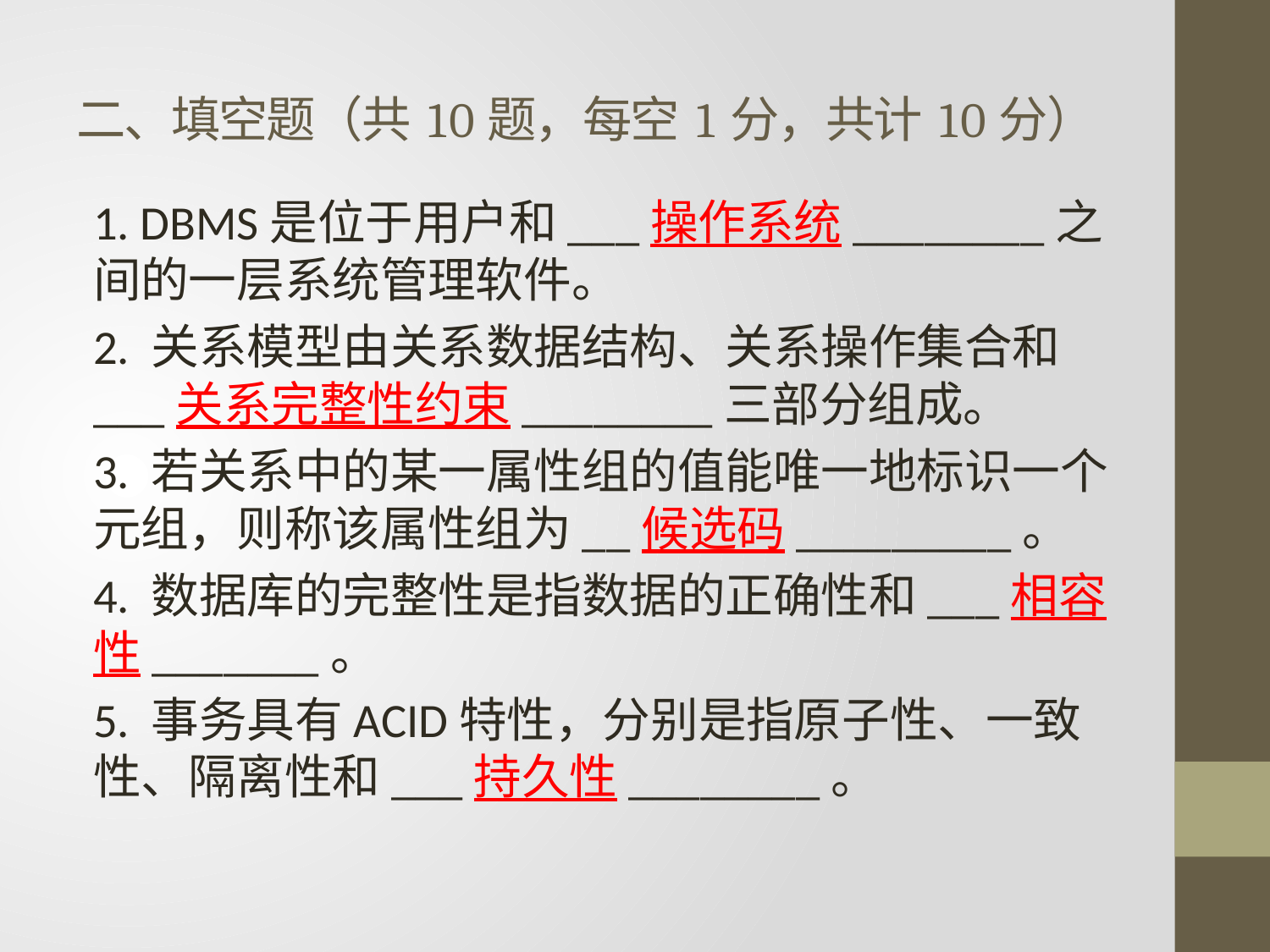

# 二、填空题（共10题，每空1分，共计10分）
1. DBMS是位于用户和___操作系统________之间的一层系统管理软件。
2. 关系模型由关系数据结构、关系操作集合和___关系完整性约束________三部分组成。
3. 若关系中的某一属性组的值能唯一地标识一个元组，则称该属性组为__候选码_________。
4. 数据库的完整性是指数据的正确性和___相容性_______。
5. 事务具有ACID特性，分别是指原子性、一致性、隔离性和___持久性________。